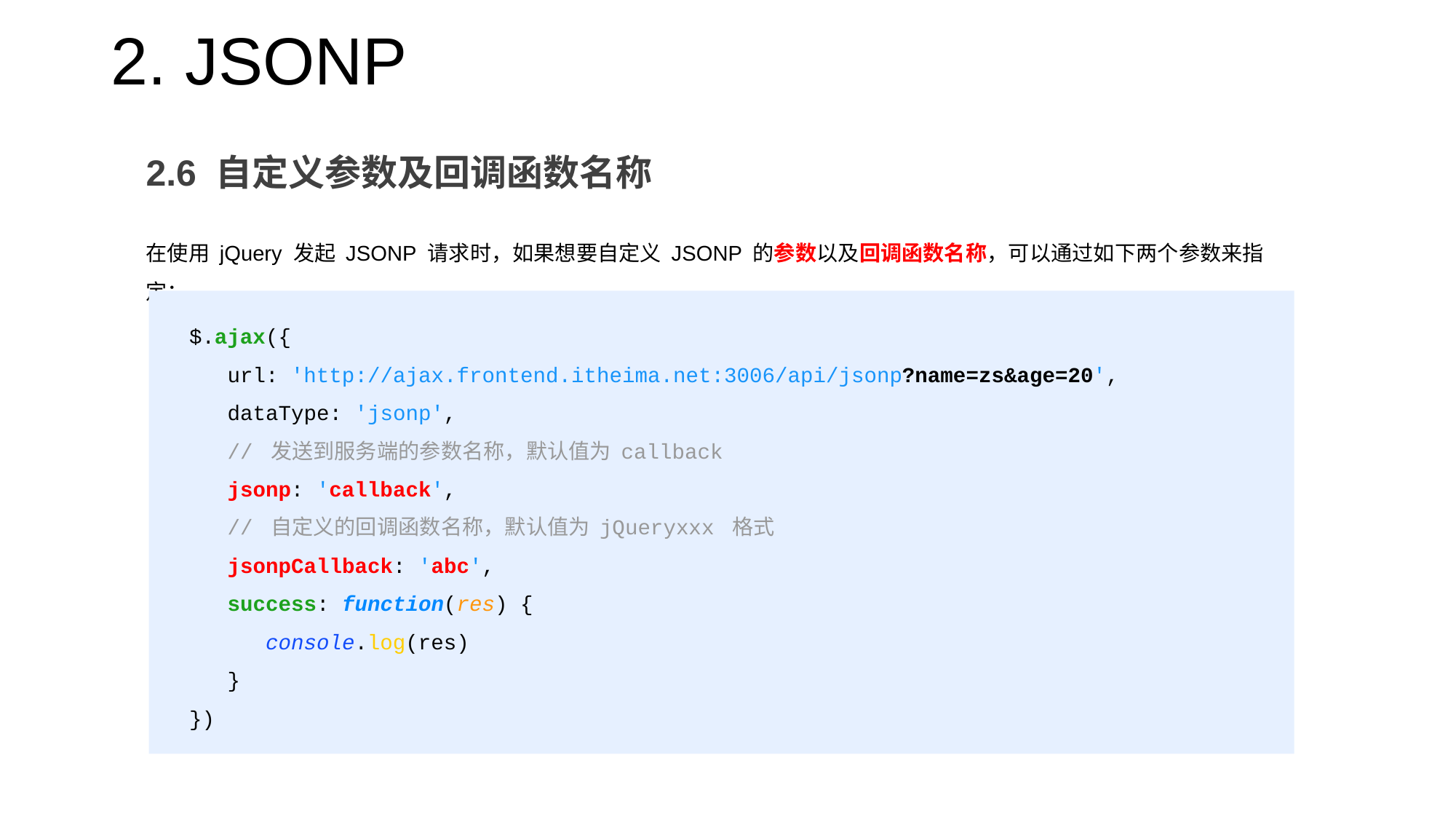

# 2. JSONP
2.6 自定义参数及回调函数名称
在使用 jQuery 发起 JSONP 请求时，如果想要自定义 JSONP 的参数以及回调函数名称，可以通过如下两个参数来指定：

 $.ajax({
    url: 'http://ajax.frontend.itheima.net:3006/api/jsonp?name=zs&age=20',
    dataType: 'jsonp',
    // 发送到服务端的参数名称，默认值为 callback
    jsonp: 'callback',
    // 自定义的回调函数名称，默认值为 jQueryxxx 格式
    jsonpCallback: 'abc',
    success: function(res) {
       console.log(res)
    }
 })